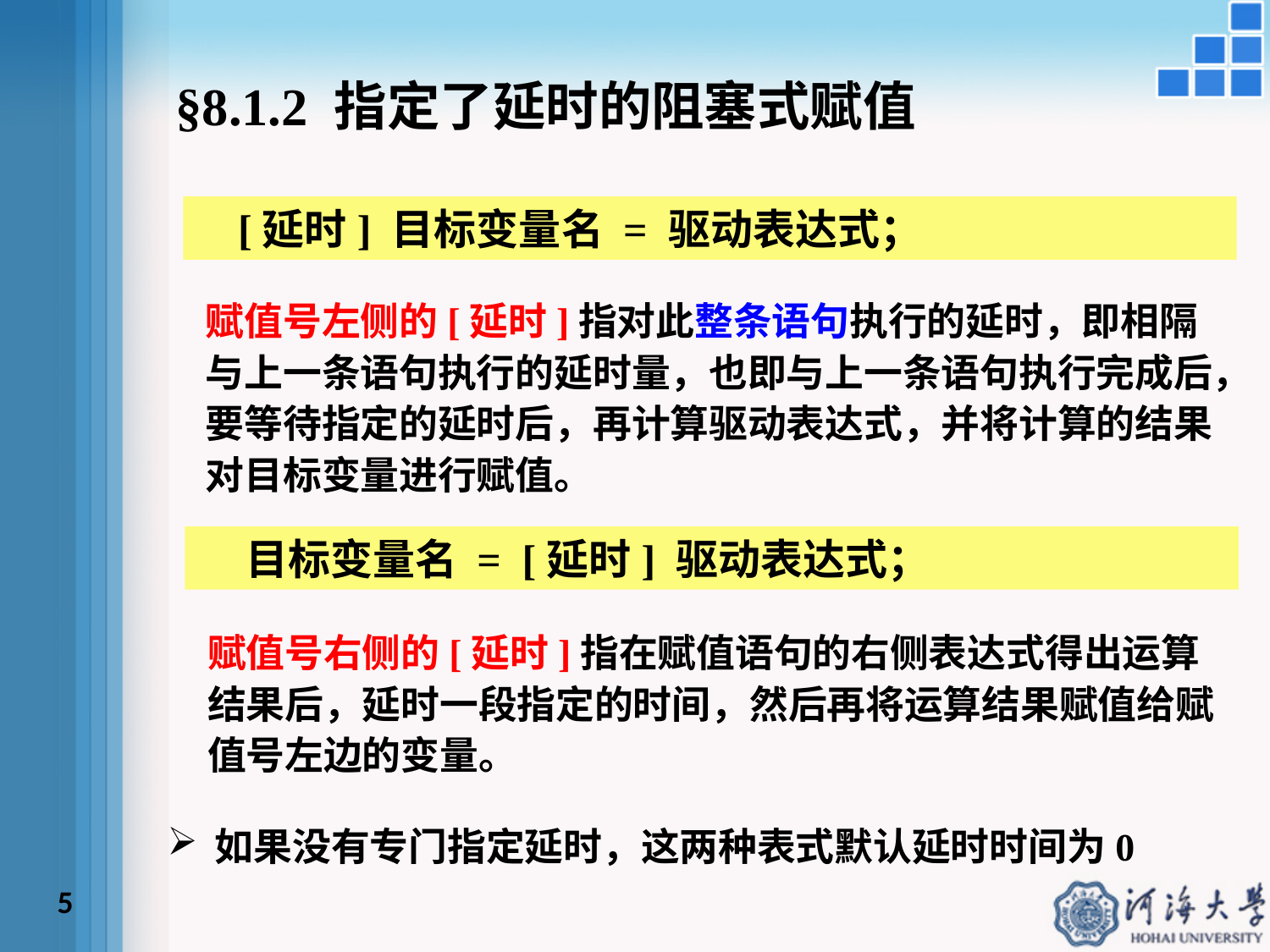

§8.1.2 指定了延时的阻塞式赋值

    [延时] 目标变量名 = 驱动表达式；
赋值号左侧的[延时]指对此整条语句执行的延时，即相隔与上一条语句执行的延时量，也即与上一条语句执行完成后，要等待指定的延时后，再计算驱动表达式，并将计算的结果对目标变量进行赋值。
    目标变量名 =  [延时] 驱动表达式；
赋值号右侧的[延时]指在赋值语句的右侧表达式得出运算结果后，延时一段指定的时间，然后再将运算结果赋值给赋值号左边的变量。
如果没有专门指定延时，这两种表式默认延时时间为0
5